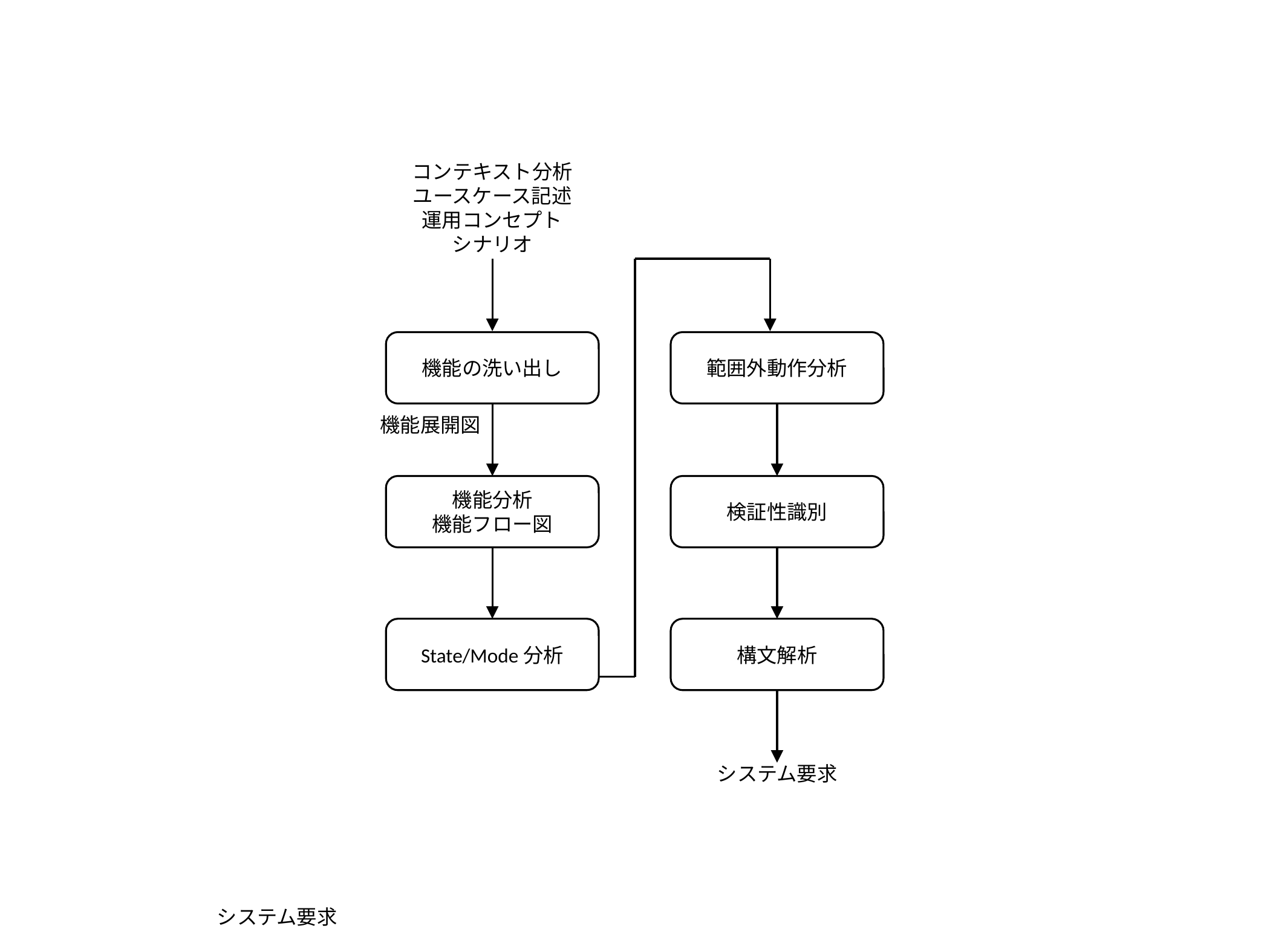

コンテキスト分析
ユースケース記述
運用コンセプト
シナリオ
機能の洗い出し
範囲外動作分析
機能展開図
機能分析
機能フロー図
検証性識別
State/Mode分析
構文解析
システム要求
システム要求